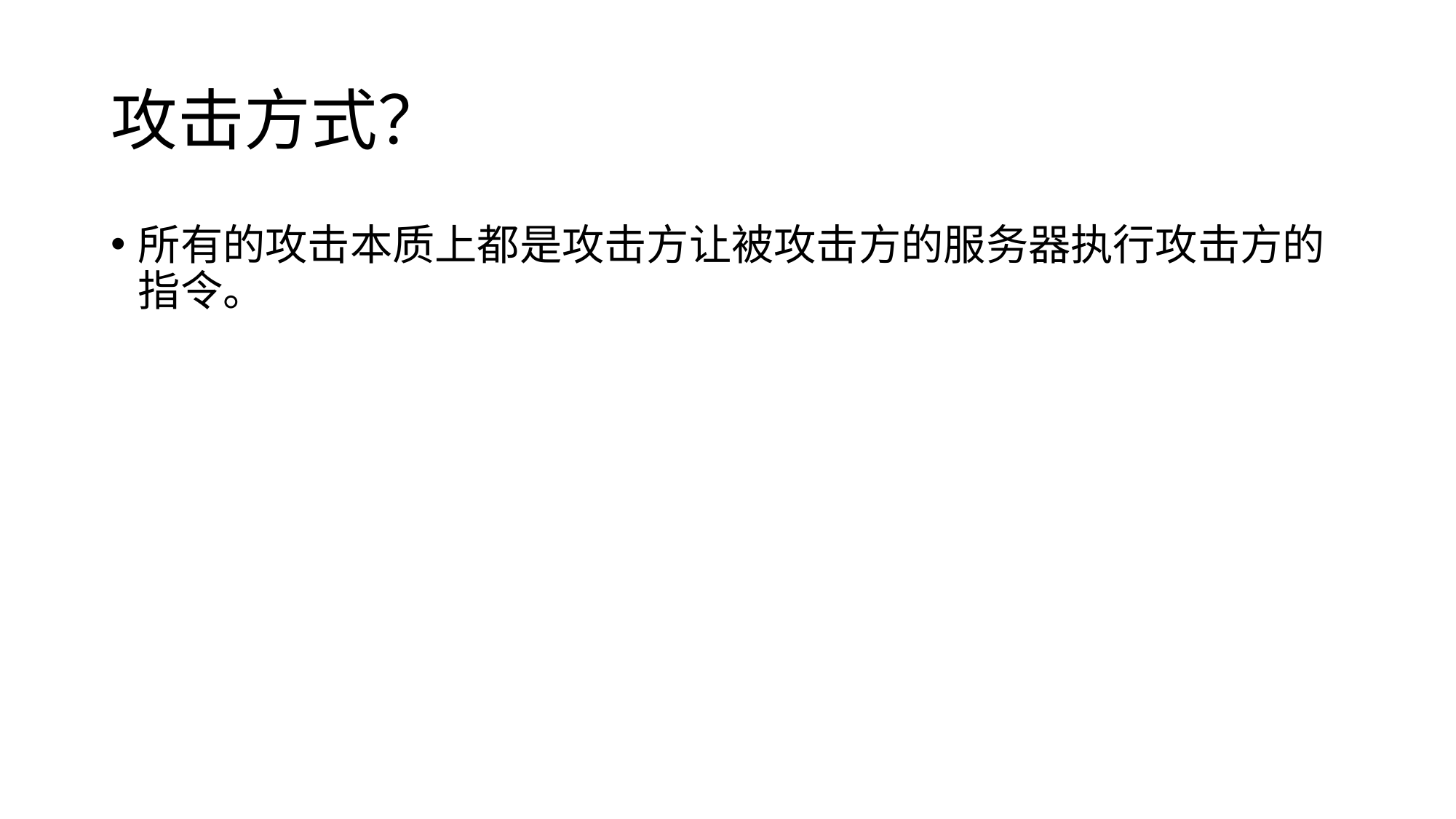

# 攻击方式？
所有的攻击本质上都是攻击方让被攻击方的服务器执行攻击方的指令。